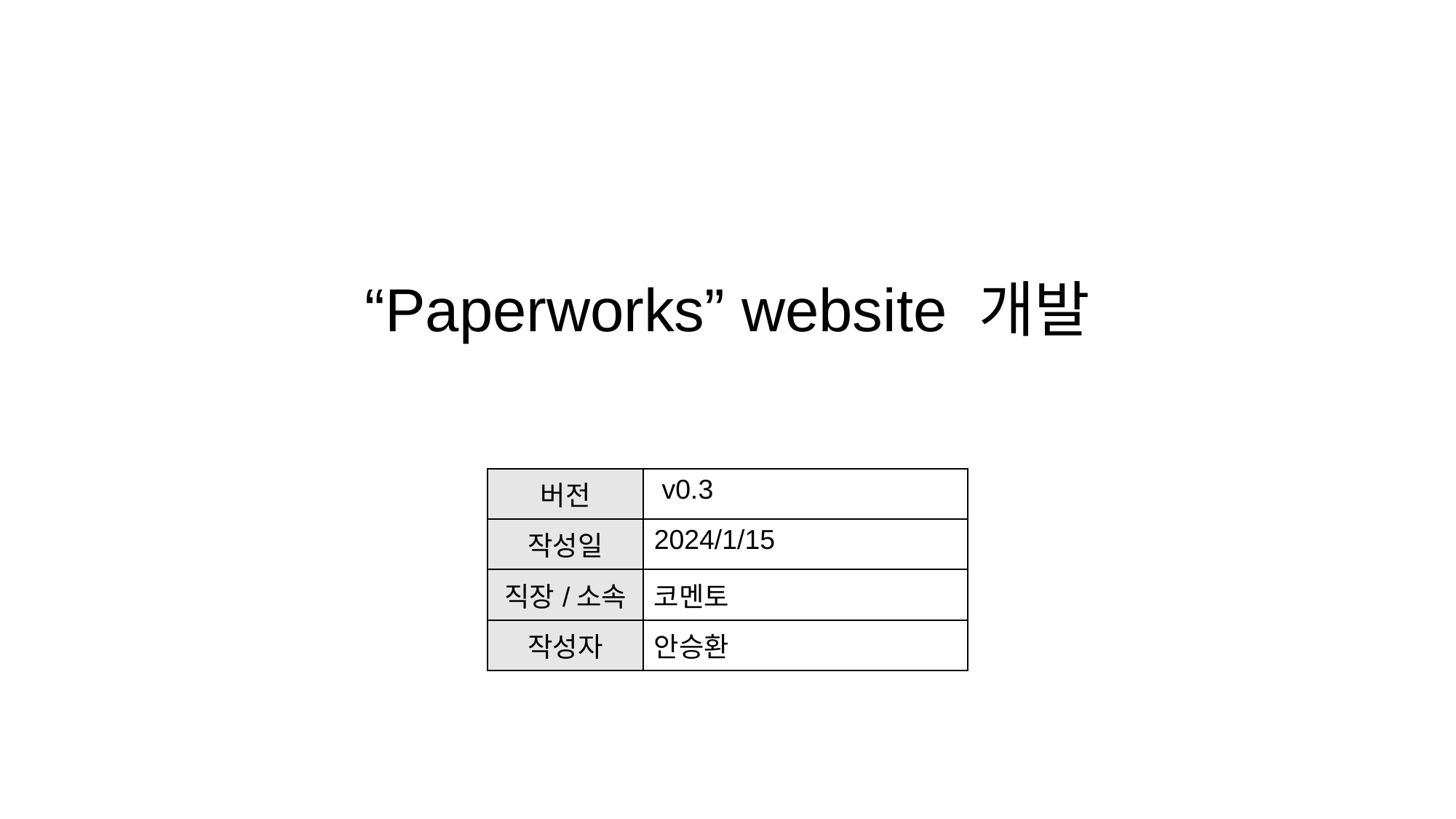

# “Paperworks” website 개발
| 버전 | v0.3 |
| --- | --- |
| 작성일 | 2024/1/15 |
| 직장/소속 | 코멘토 |
| 작성자 | 안승환 |